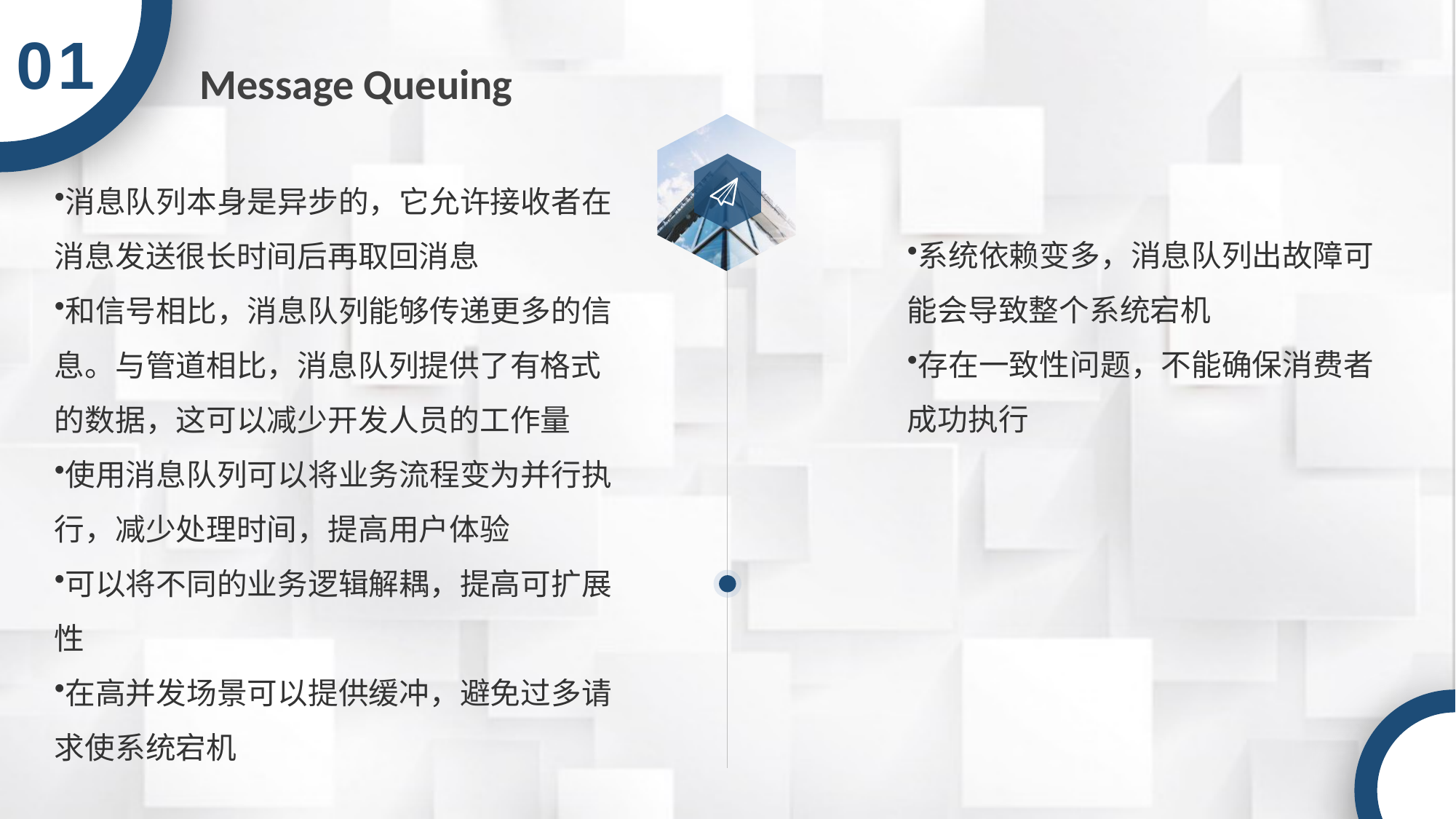

01
Message Queuing

消息队列本身是异步的，它允许接收者在消息发送很长时间后再取回消息
和信号相比，消息队列能够传递更多的信息。与管道相比，消息队列提供了有格式的数据，这可以减少开发人员的工作量
使用消息队列可以将业务流程变为并行执行，减少处理时间，提高用户体验
可以将不同的业务逻辑解耦，提高可扩展性
在高并发场景可以提供缓冲，避免过多请求使系统宕机
系统依赖变多，消息队列出故障可能会导致整个系统宕机
存在一致性问题，不能确保消费者成功执行